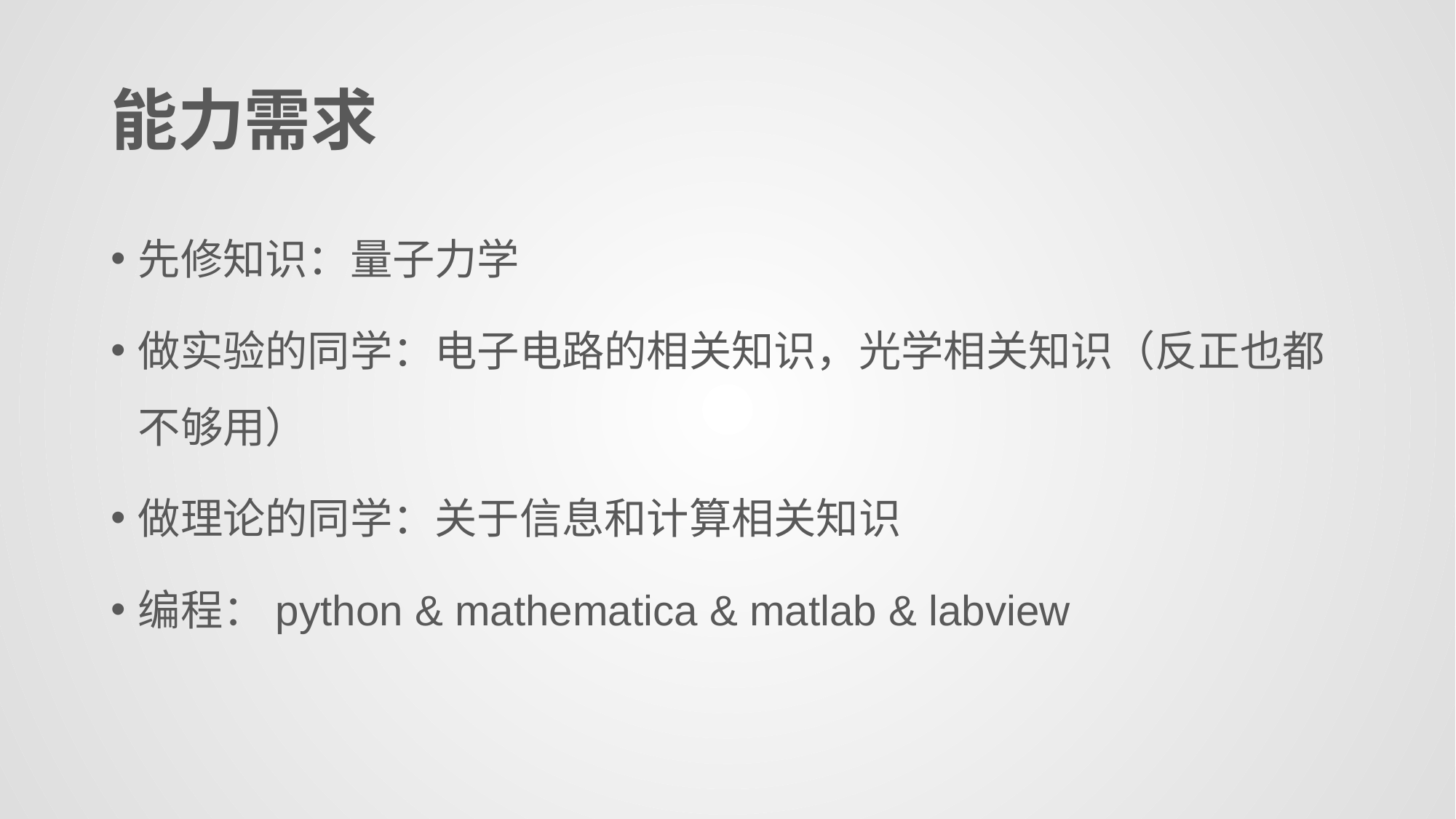

# 能力需求
先修知识：量子力学
做实验的同学：电子电路的相关知识，光学相关知识（反正也都不够用）
做理论的同学：关于信息和计算相关知识
编程：python & mathematica & matlab & labview